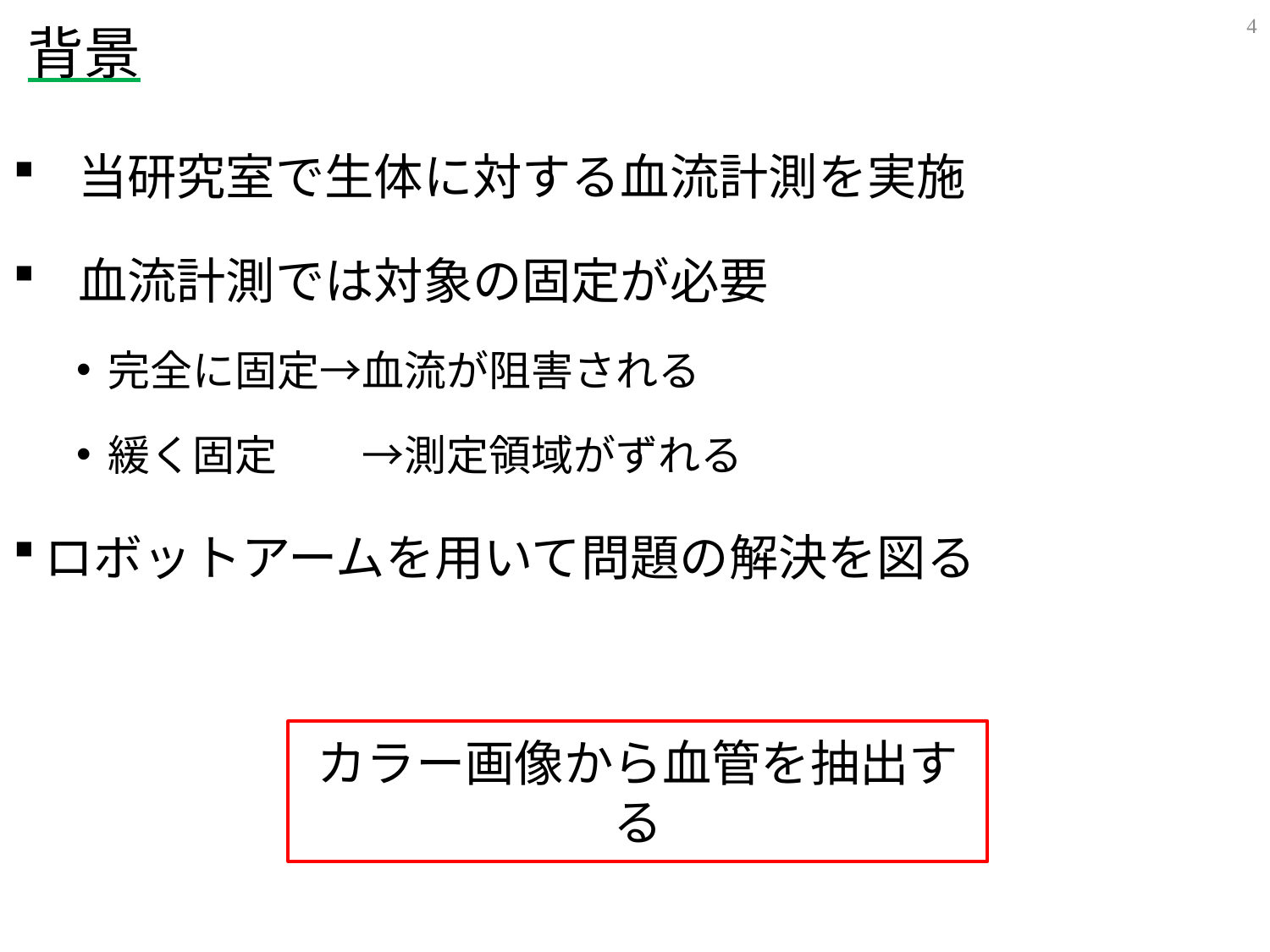

4
# 背景
  当研究室で生体に対する血流計測を実施

  血流計測では対象の固定が必要
完全に固定→血流が阻害される
緩く固定　　→測定領域がずれる
ロボットアームを用いて問題の解決を図る
カラー画像から血管を抽出する